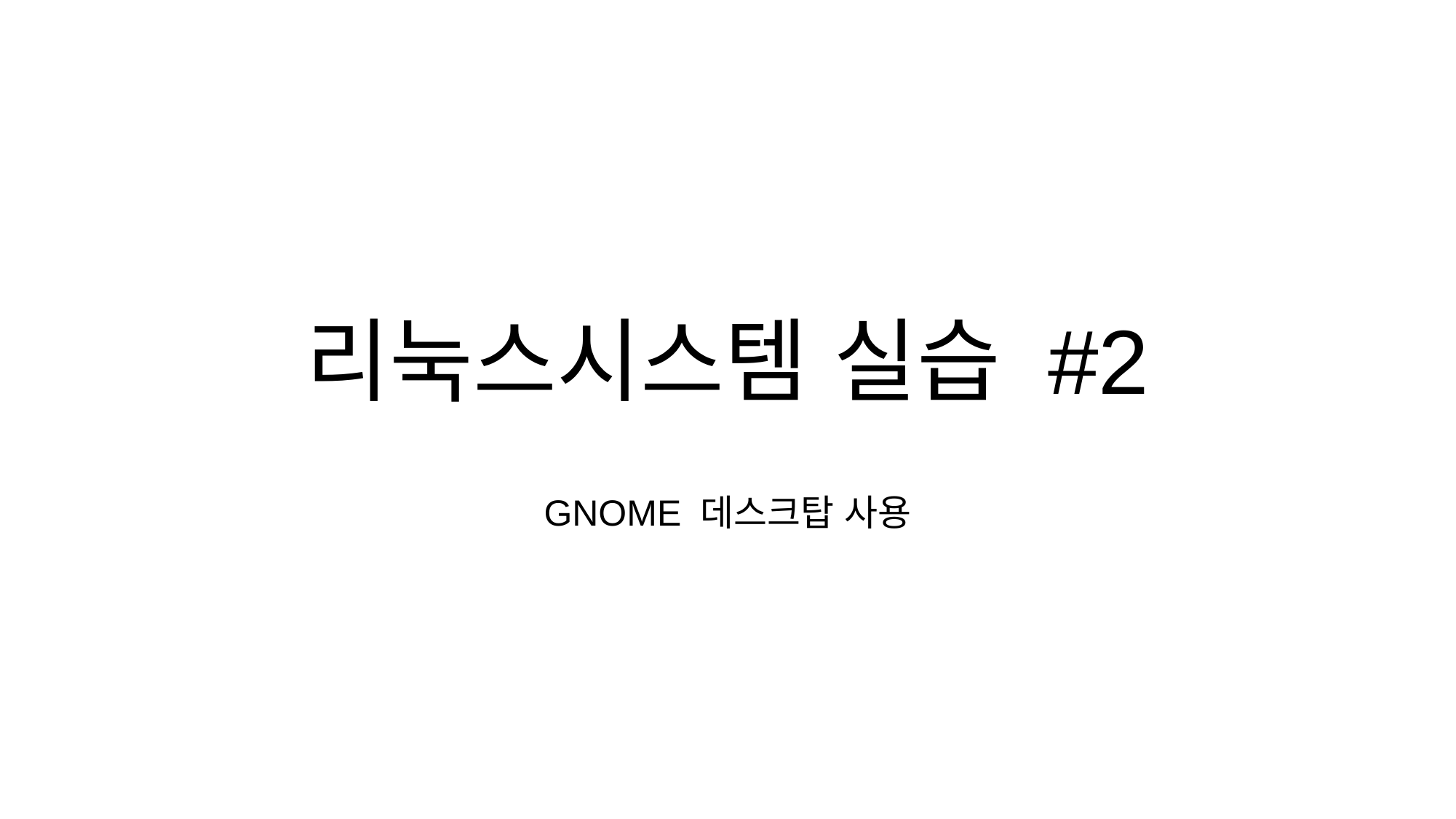

# 리눅스시스템 실습 #2

GNOME 데스크탑 사용